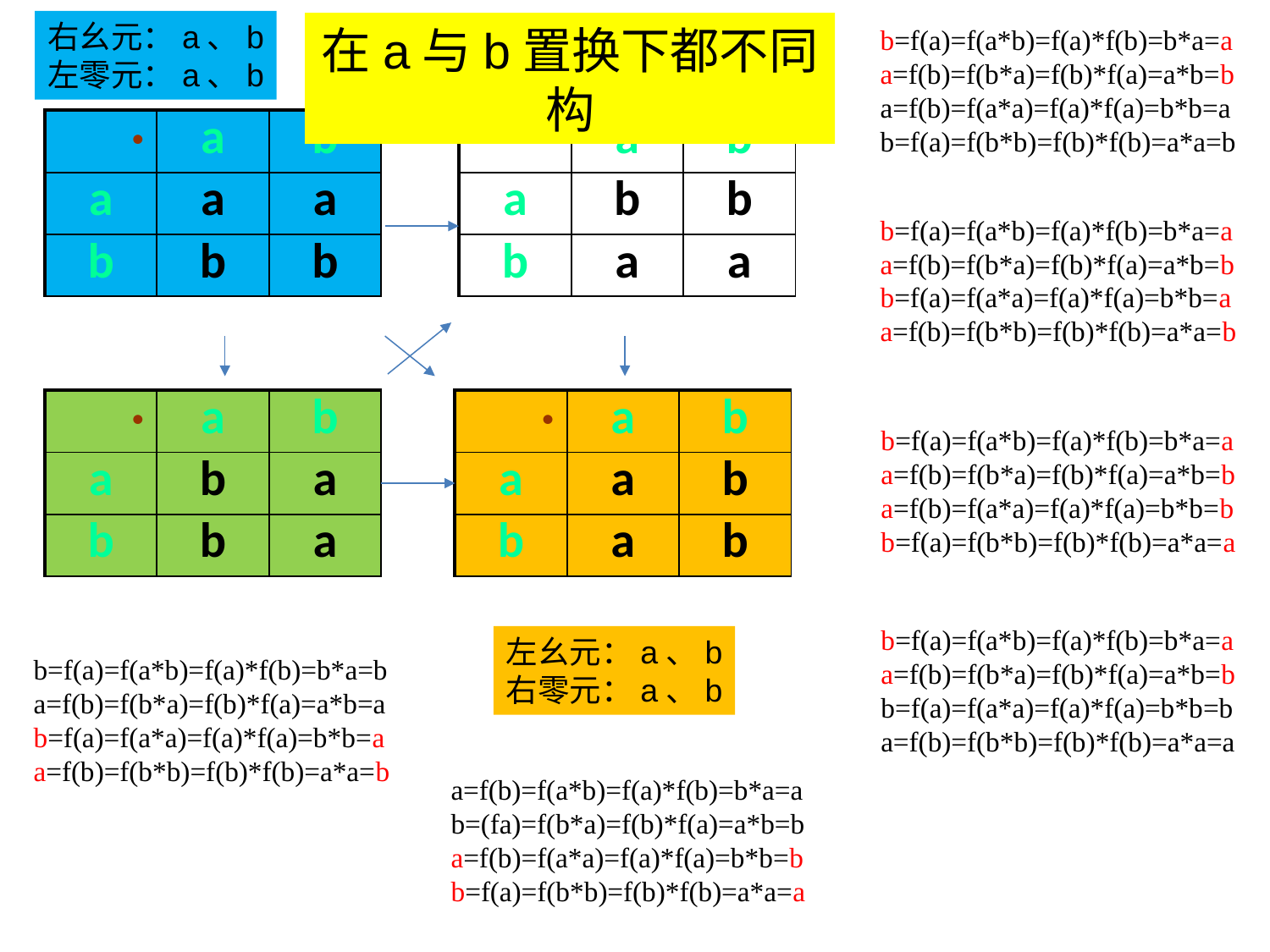

右幺元：a、b
左零元：a、b
在a与b置换下都不同构
b=f(a)=f(a*b)=f(a)*f(b)=b*a=a
a=f(b)=f(b*a)=f(b)*f(a)=a*b=b
a=f(b)=f(a*a)=f(a)*f(a)=b*b=a
b=f(a)=f(b*b)=f(b)*f(b)=a*a=b
| · | a | b |
| --- | --- | --- |
| a | a | a |
| b | b | b |
| · | a | b |
| --- | --- | --- |
| a | b | b |
| b | a | a |
b=f(a)=f(a*b)=f(a)*f(b)=b*a=a
a=f(b)=f(b*a)=f(b)*f(a)=a*b=b
b=f(a)=f(a*a)=f(a)*f(a)=b*b=a
a=f(b)=f(b*b)=f(b)*f(b)=a*a=b
| · | a | b |
| --- | --- | --- |
| a | b | a |
| b | b | a |
| · | a | b |
| --- | --- | --- |
| a | a | b |
| b | a | b |
b=f(a)=f(a*b)=f(a)*f(b)=b*a=a
a=f(b)=f(b*a)=f(b)*f(a)=a*b=b
a=f(b)=f(a*a)=f(a)*f(a)=b*b=b
b=f(a)=f(b*b)=f(b)*f(b)=a*a=a
b=f(a)=f(a*b)=f(a)*f(b)=b*a=a
a=f(b)=f(b*a)=f(b)*f(a)=a*b=b
b=f(a)=f(a*a)=f(a)*f(a)=b*b=b
a=f(b)=f(b*b)=f(b)*f(b)=a*a=a
左幺元：a、b
右零元：a、b
b=f(a)=f(a*b)=f(a)*f(b)=b*a=b
a=f(b)=f(b*a)=f(b)*f(a)=a*b=a
b=f(a)=f(a*a)=f(a)*f(a)=b*b=a
a=f(b)=f(b*b)=f(b)*f(b)=a*a=b
a=f(b)=f(a*b)=f(a)*f(b)=b*a=a
b=(fa)=f(b*a)=f(b)*f(a)=a*b=b
a=f(b)=f(a*a)=f(a)*f(a)=b*b=b
b=f(a)=f(b*b)=f(b)*f(b)=a*a=a